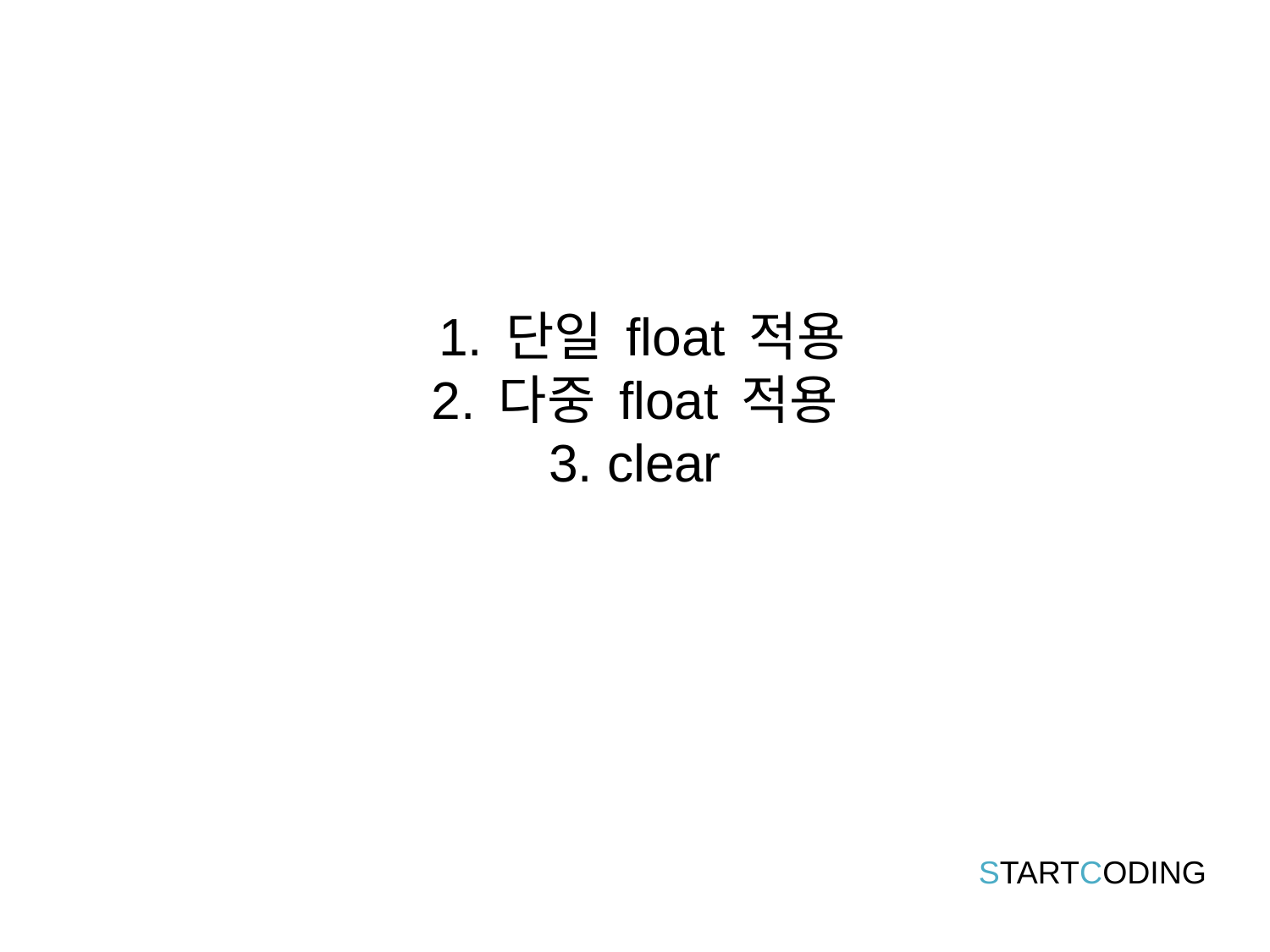

# 1. 단일 float 적용 2. 다중 float 적용 3. clear
STARTCODING